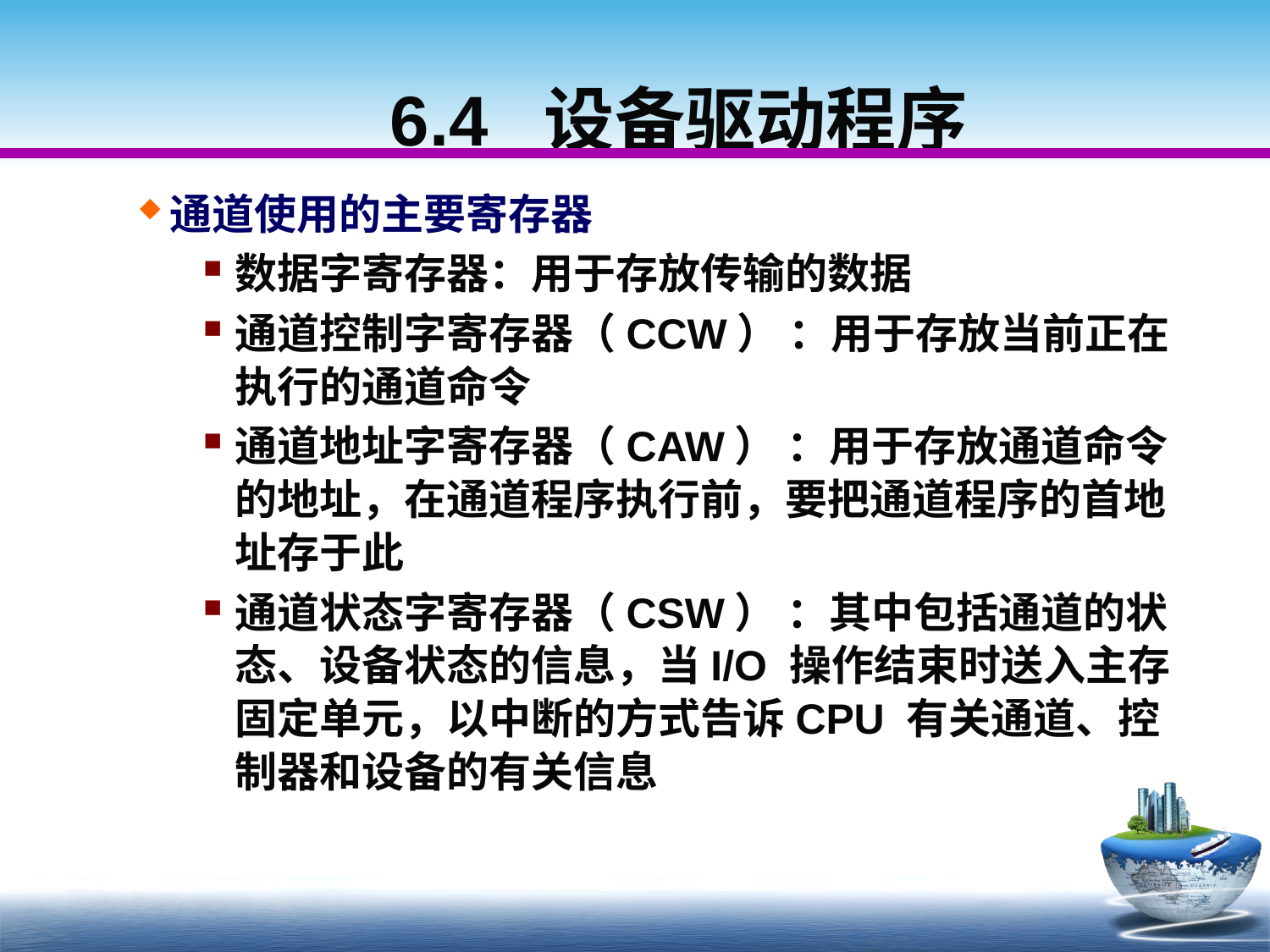

# 6.4  设备驱动程序

通道使用的主要寄存器
数据字寄存器：用于存放传输的数据
通道控制字寄存器（CCW） ：用于存放当前正在执行的通道命令
通道地址字寄存器（CAW） ：用于存放通道命令的地址，在通道程序执行前，要把通道程序的首地址存于此
通道状态字寄存器（CSW） ：其中包括通道的状态、设备状态的信息，当I/O 操作结束时送入主存固定单元，以中断的方式告诉CPU 有关通道、控制器和设备的有关信息